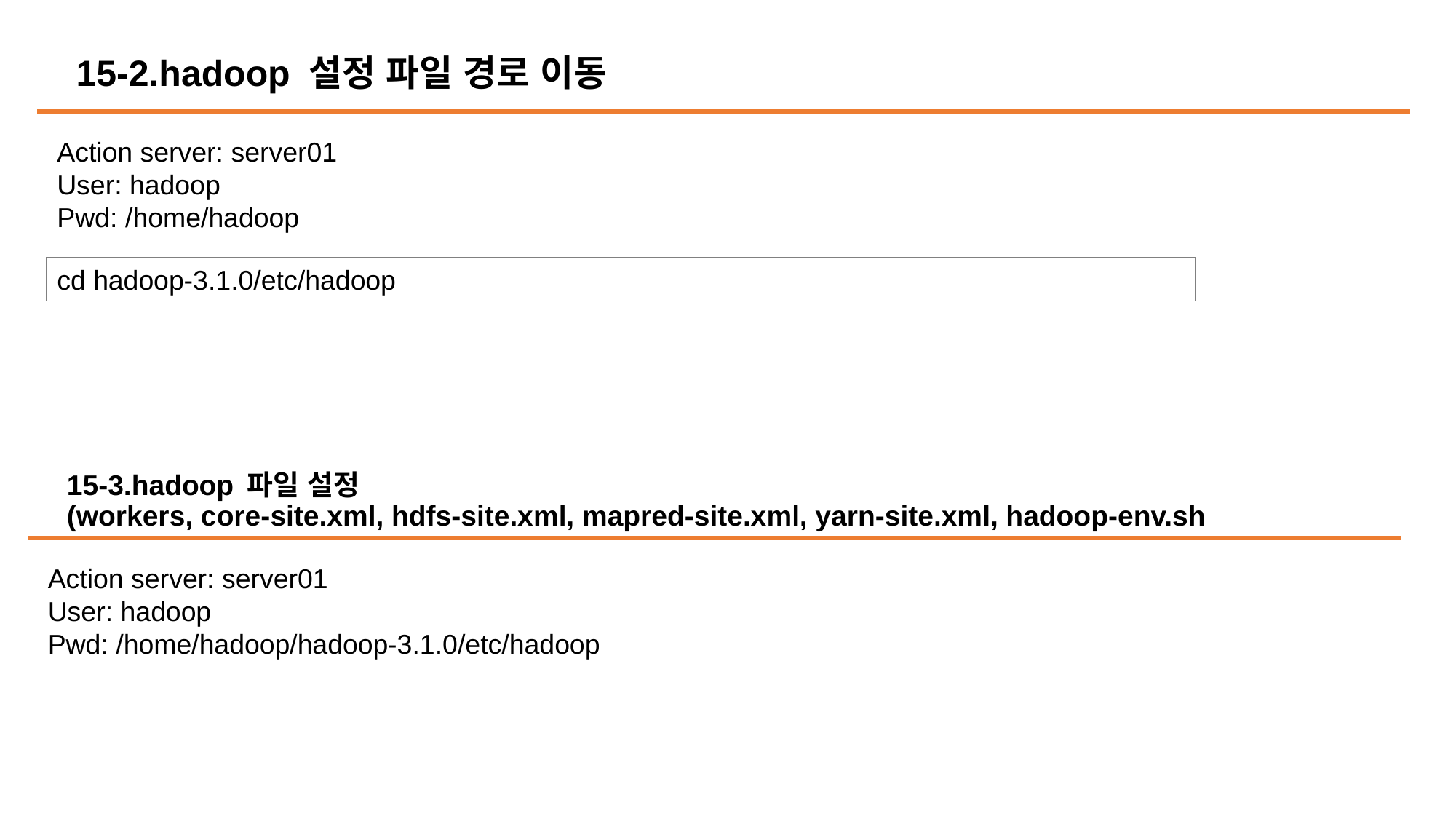

15-2.hadoop 설정 파일 경로 이동
Action server: server01
User: hadoop
Pwd: /home/hadoop
cd hadoop-3.1.0/etc/hadoop
15-3.hadoop 파일 설정
(workers, core-site.xml, hdfs-site.xml, mapred-site.xml, yarn-site.xml, hadoop-env.sh
Action server: server01
User: hadoop
Pwd: /home/hadoop/hadoop-3.1.0/etc/hadoop